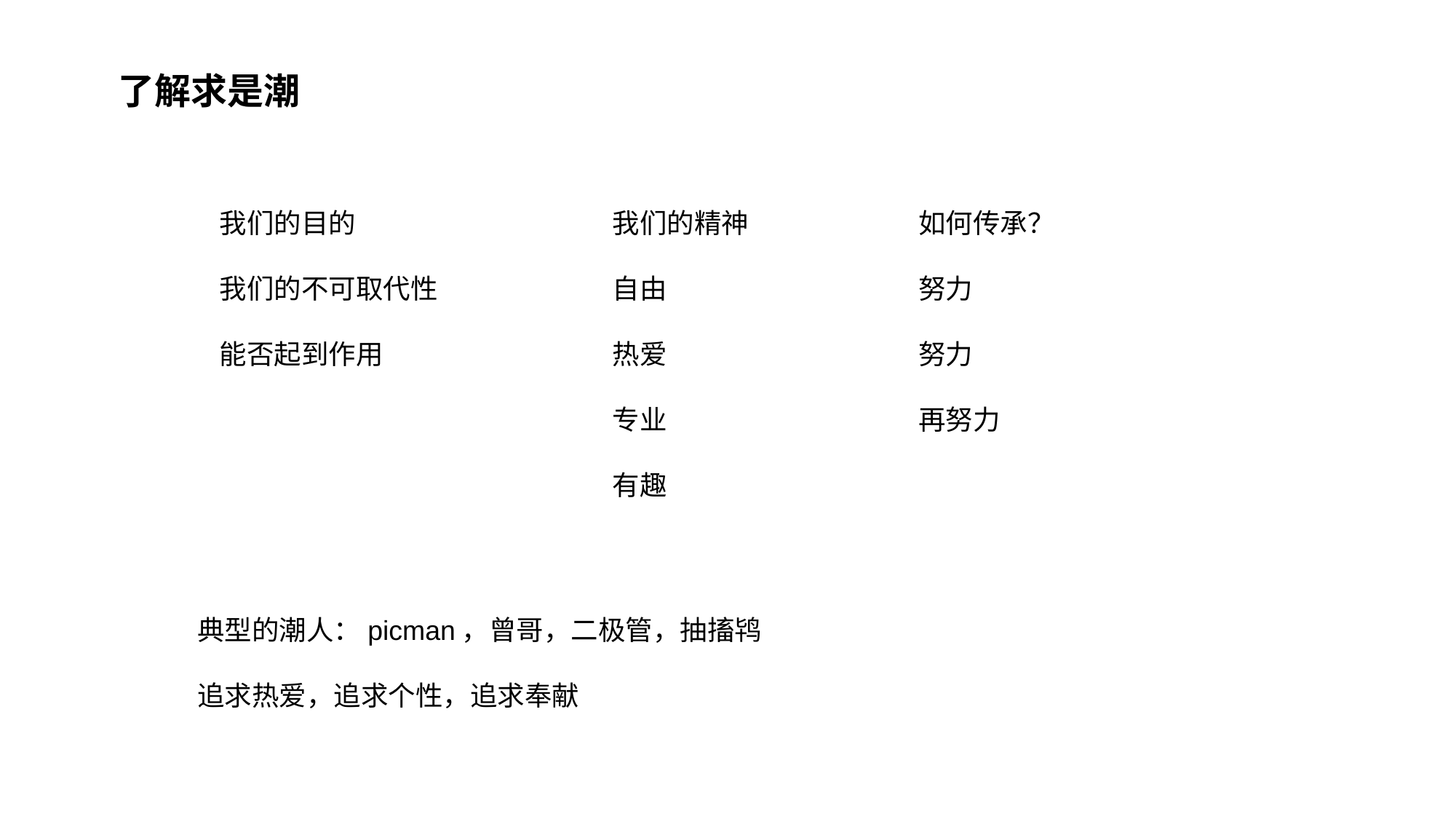

了解求是潮
我们的目的

我们的不可取代性

能否起到作用
我们的精神

自由

热爱

专业

有趣
如何传承？

努力

努力

再努力
典型的潮人：picman，曾哥，二极管，抽搐鸨

追求热爱，追求个性，追求奉献